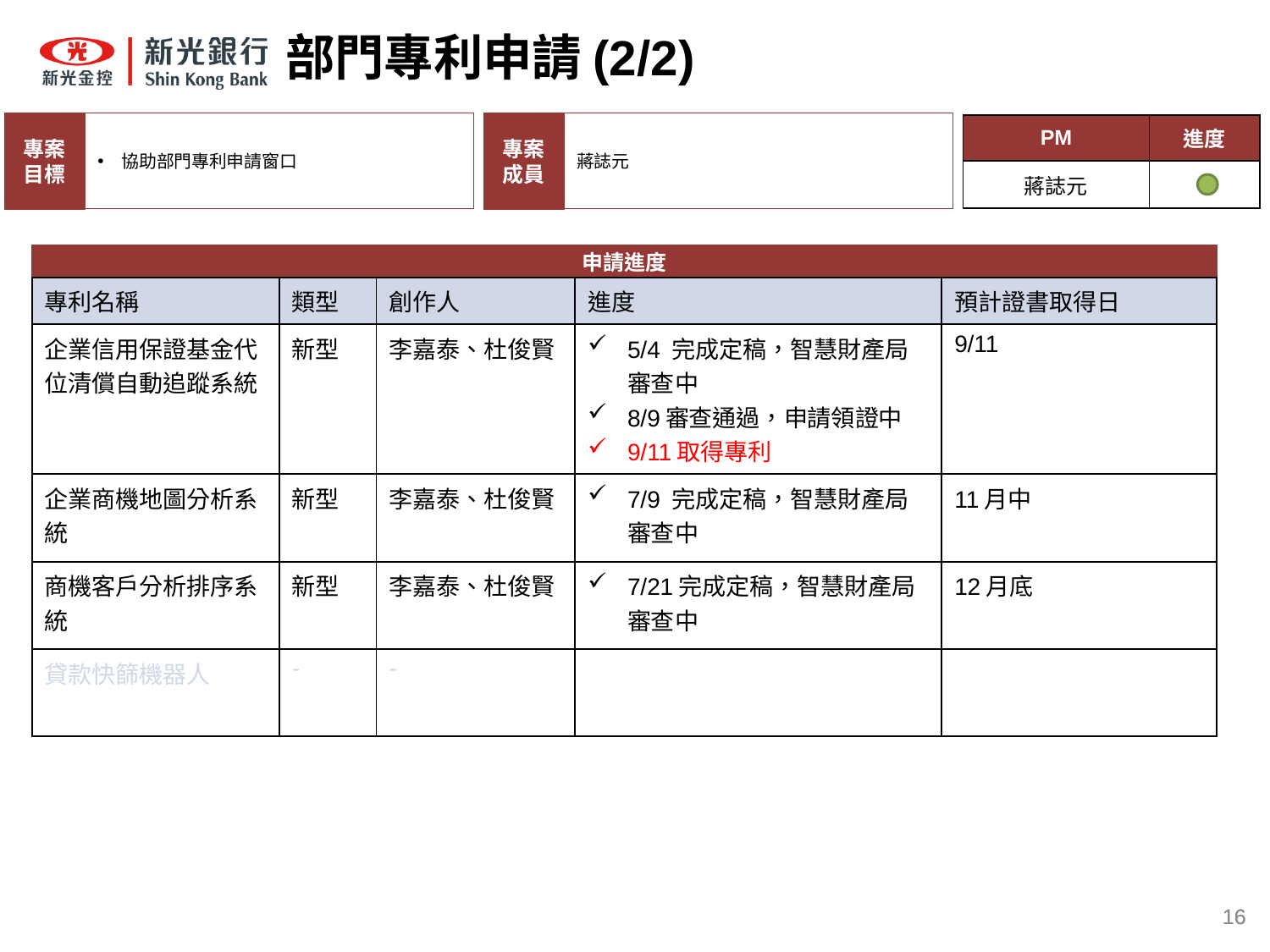

# 部門專利申請(2/2)
專案
成員
蔣誌元
專案
目標
協助部門專利申請窗口
| PM | 進度 |
| --- | --- |
| 蔣誌元 |  |

申請進度

| 專利名稱 | 類型 | 創作人 | 進度 | 預計證書取得日 |
| --- | --- | --- | --- | --- |
| 企業信用保證基金代位清償自動追蹤系統 | 新型 | 李嘉泰、杜俊賢 | 5/4 完成定稿，智慧財產局審查中 8/9審查通過，申請領證中 9/11取得專利 | 9/11 |
| 企業商機地圖分析系統 | 新型 | 李嘉泰、杜俊賢 | 7/9 完成定稿，智慧財產局審查中 | 11月中 |
| 商機客戶分析排序系統 | 新型 | 李嘉泰、杜俊賢 | 7/21完成定稿，智慧財產局審查中 | 12月底 |
| 貸款快篩機器人 | - | - |  |  |

16
16